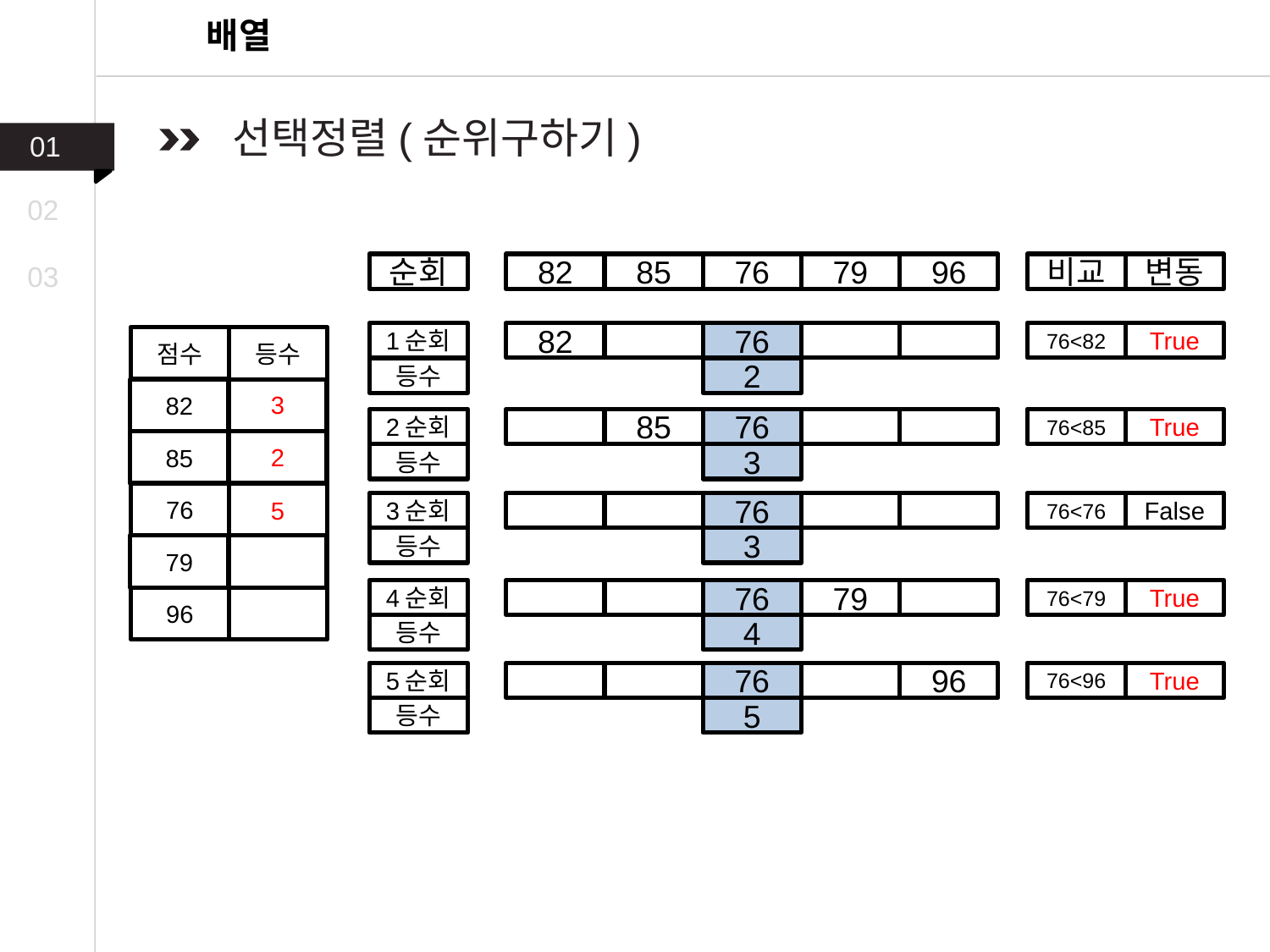

배열
 선택정렬(순위구하기)
01

02
03
순회
82
85
76
79
96
비교
변동
1순회
82

76

76<82
True
점수
등수
등수
2
82

3
2순회

85
76

76<85
True
85

2
등수
3
76

5
3순회

76

76<76
False
등수
3
79

4순회

76
79

76<79
True
96

등수
4
5순회

76

96
76<96
True
등수
5